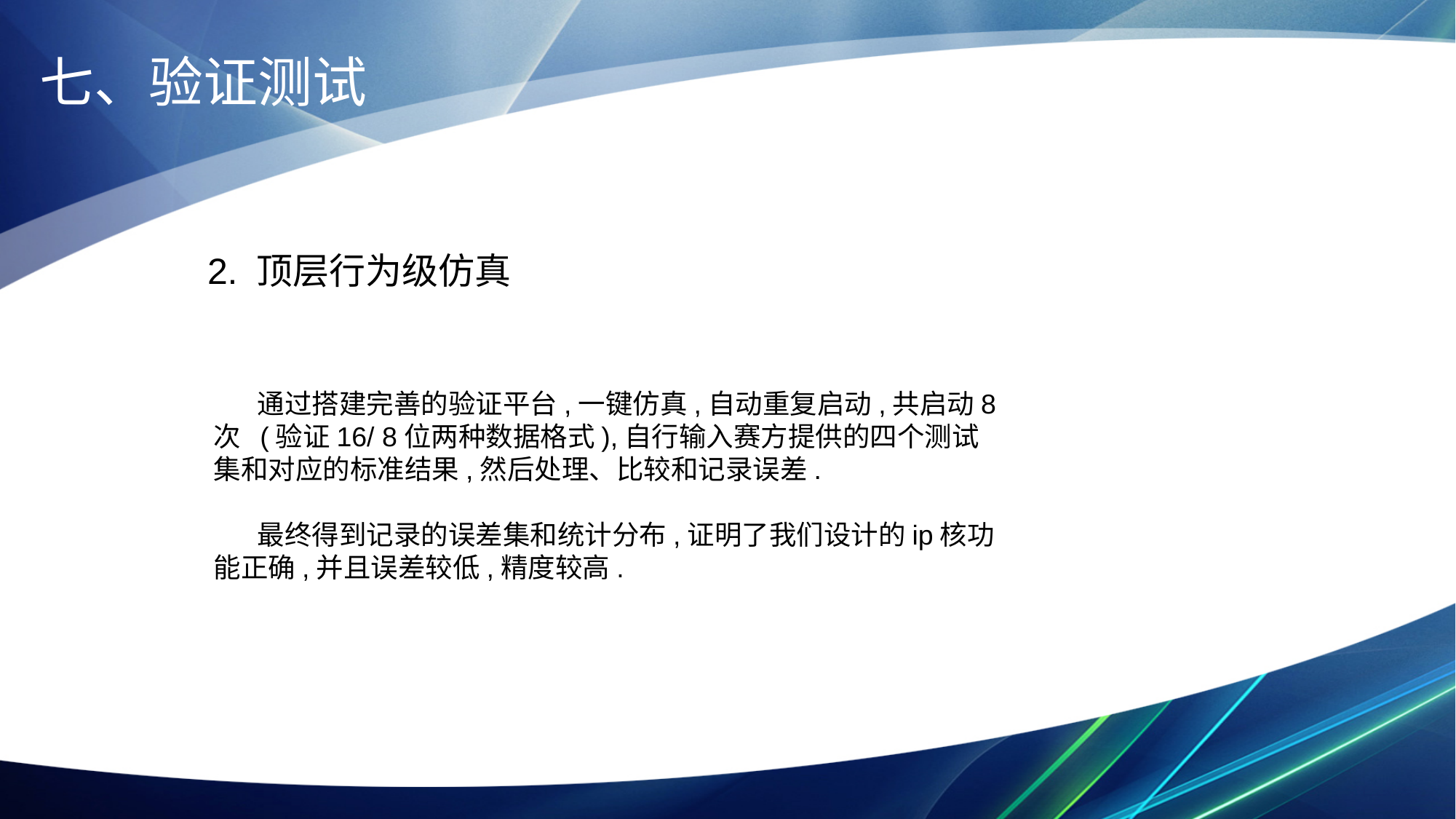

七、验证测试
2. 顶层行为级仿真
      通过搭建完善的验证平台,一键仿真,自动重复启动,共启动8次  (验证16/ 8位两种数据格式),自行输入赛方提供的四个测试集和对应的标准结果,然后处理、比较和记录误差.

      最终得到记录的误差集和统计分布,证明了我们设计的ip核功能正确,并且误差较低,精度较高.